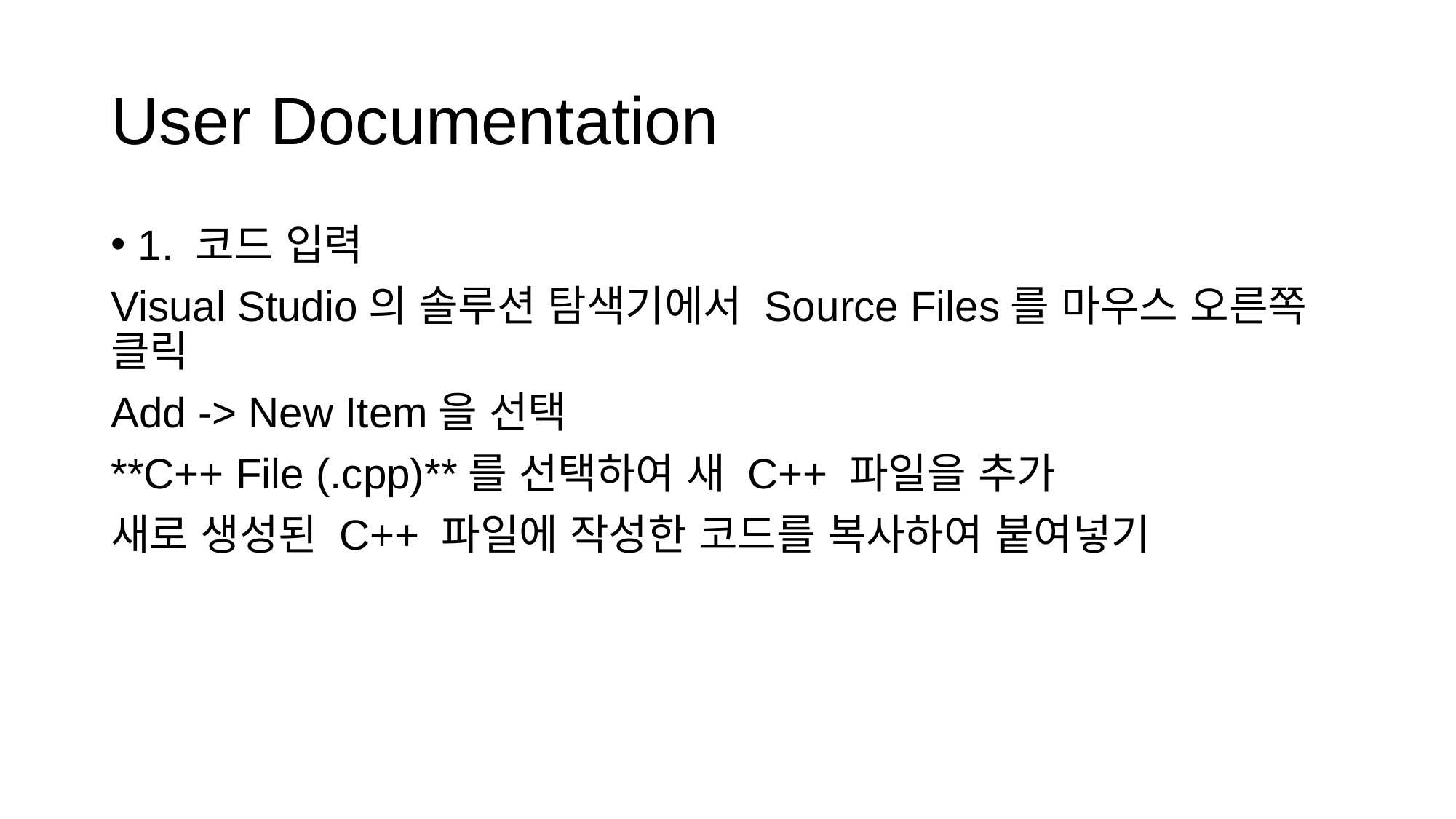

# User Documentation
1. 코드 입력
Visual Studio의 솔루션 탐색기에서 Source Files를 마우스 오른쪽 클릭
Add -> New Item을 선택
**C++ File (.cpp)**를 선택하여 새 C++ 파일을 추가
새로 생성된 C++ 파일에 작성한 코드를 복사하여 붙여넣기